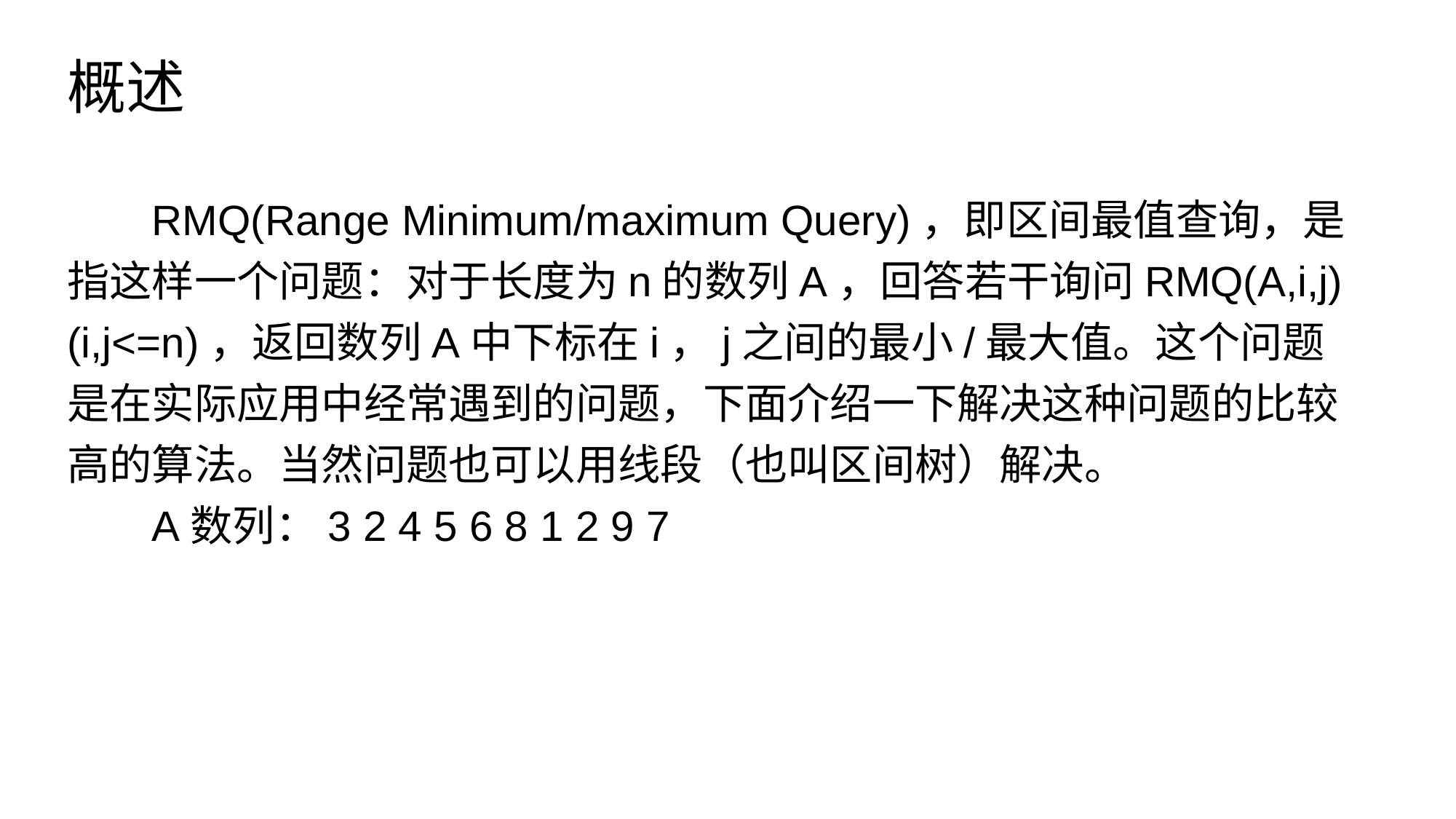

概述

RMQ(Range Minimum/maximum Query)，即区间最值查询，是指这样一个问题：对于长度为n的数列A，回答若干询问RMQ(A,i,j)(i,j<=n)，返回数列A中下标在i，j之间的最小/最大值。这个问题是在实际应用中经常遇到的问题，下面介绍一下解决这种问题的比较高的算法。当然问题也可以用线段（也叫区间树）解决。
A数列：3 2 4 5 6 8 1 2 9 7